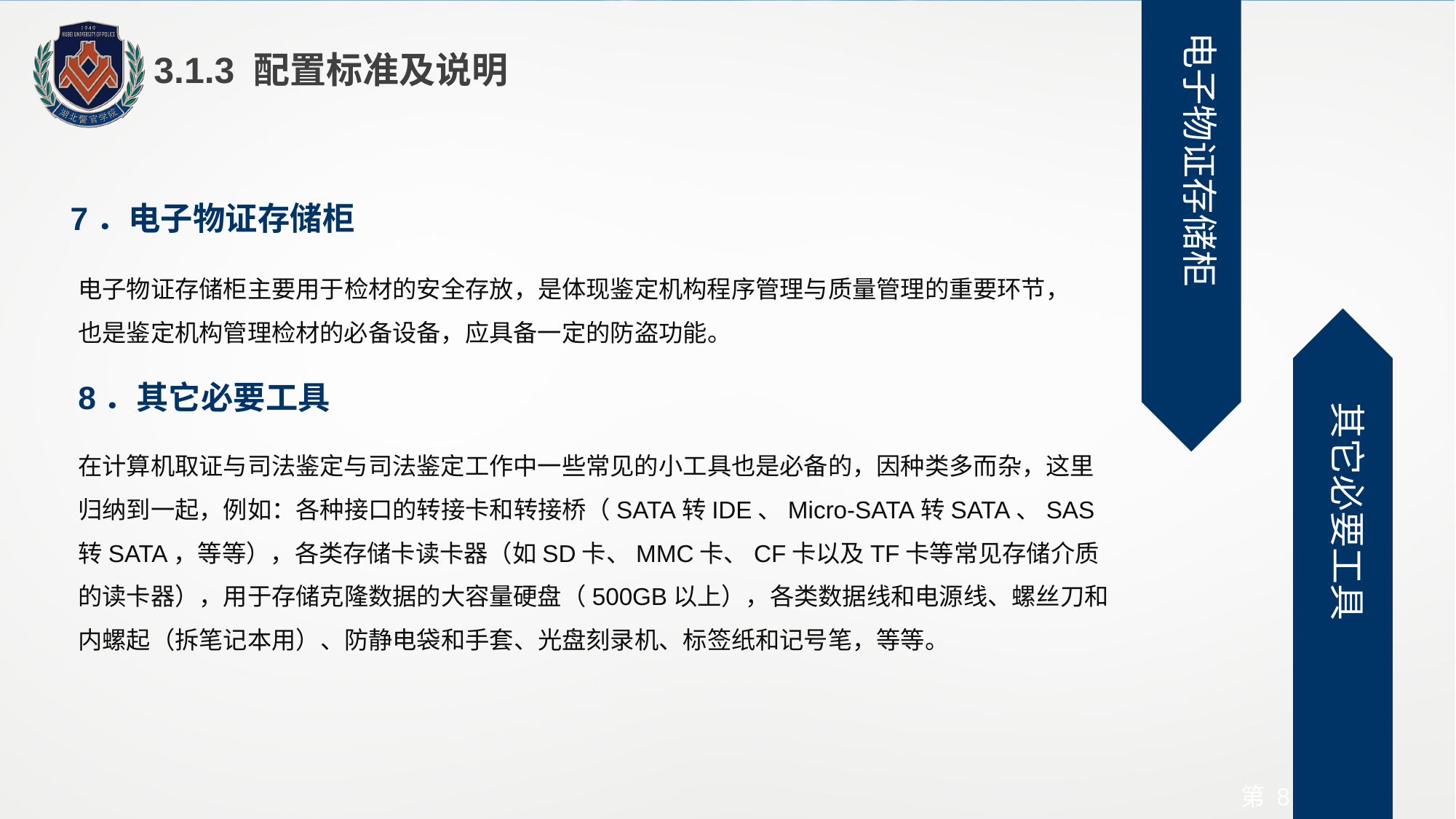

电子物证存储柜

3.1.3 配置标准及说明
7．电子物证存储柜
电子物证存储柜主要用于检材的安全存放，是体现鉴定机构程序管理与质量管理的重要环节，也是鉴定机构管理检材的必备设备，应具备一定的防盗功能。
其它必要工具

8．其它必要工具
在计算机取证与司法鉴定与司法鉴定工作中一些常见的小工具也是必备的，因种类多而杂，这里归纳到一起，例如：各种接口的转接卡和转接桥（SATA转IDE、Micro-SATA转SATA、SAS转SATA，等等），各类存储卡读卡器（如SD卡、MMC卡、CF卡以及TF卡等常见存储介质的读卡器），用于存储克隆数据的大容量硬盘（500GB以上），各类数据线和电源线、螺丝刀和内螺起（拆笔记本用）、防静电袋和手套、光盘刻录机、标签纸和记号笔，等等。